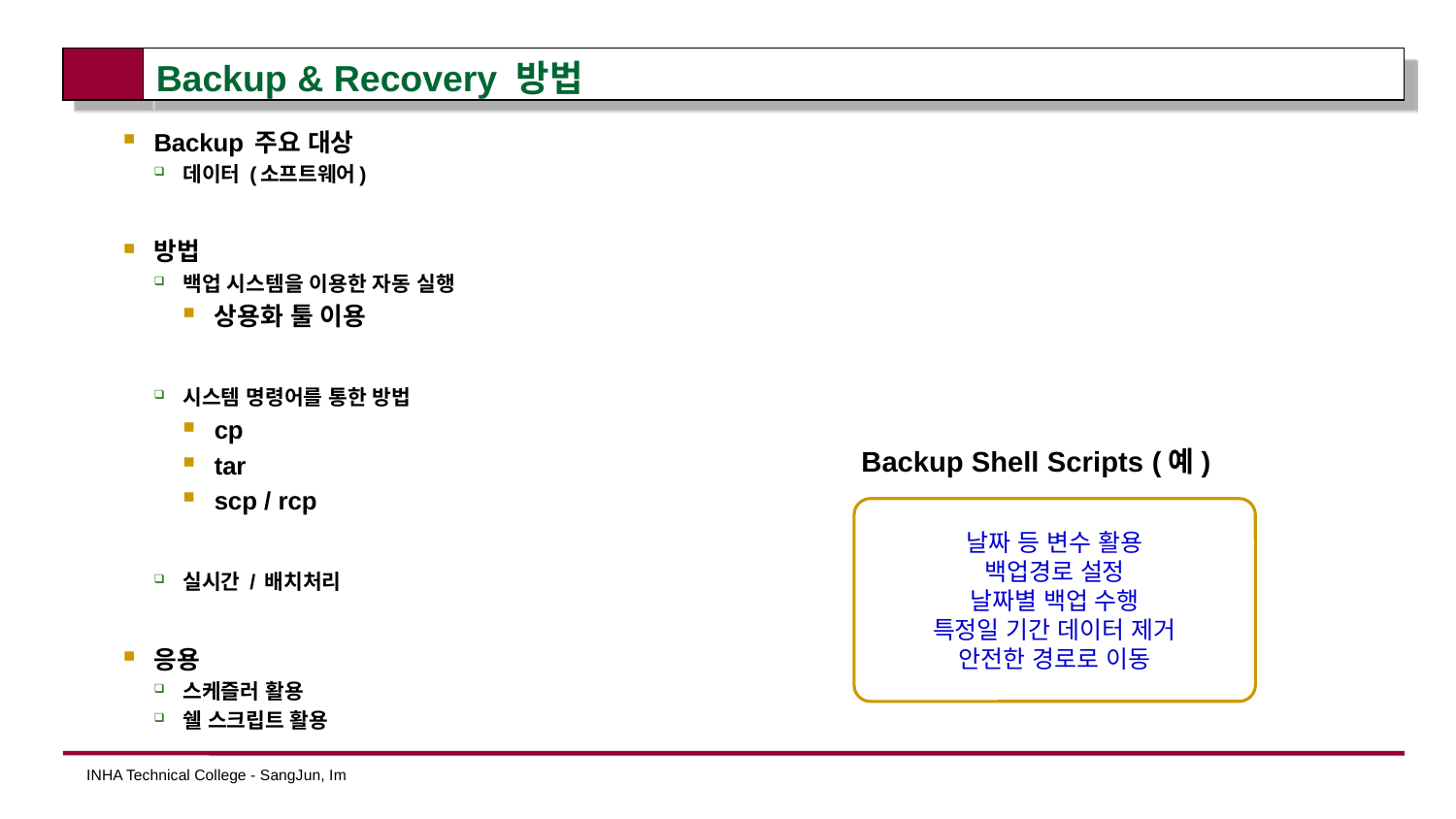

# Backup & Recovery 방법
Backup 주요 대상
데이터 (소프트웨어)

방법
백업 시스템을 이용한 자동 실행
상용화 툴 이용

시스템 명령어를 통한 방법
cp
tar
scp / rcp

실시간 / 배치처리

응용
스케즐러 활용
쉘 스크립트 활용

Backup Shell Scripts (예)
날짜 등 변수 활용
백업경로 설정
날짜별 백업 수행
특정일 기간 데이터 제거
안전한 경로로 이동